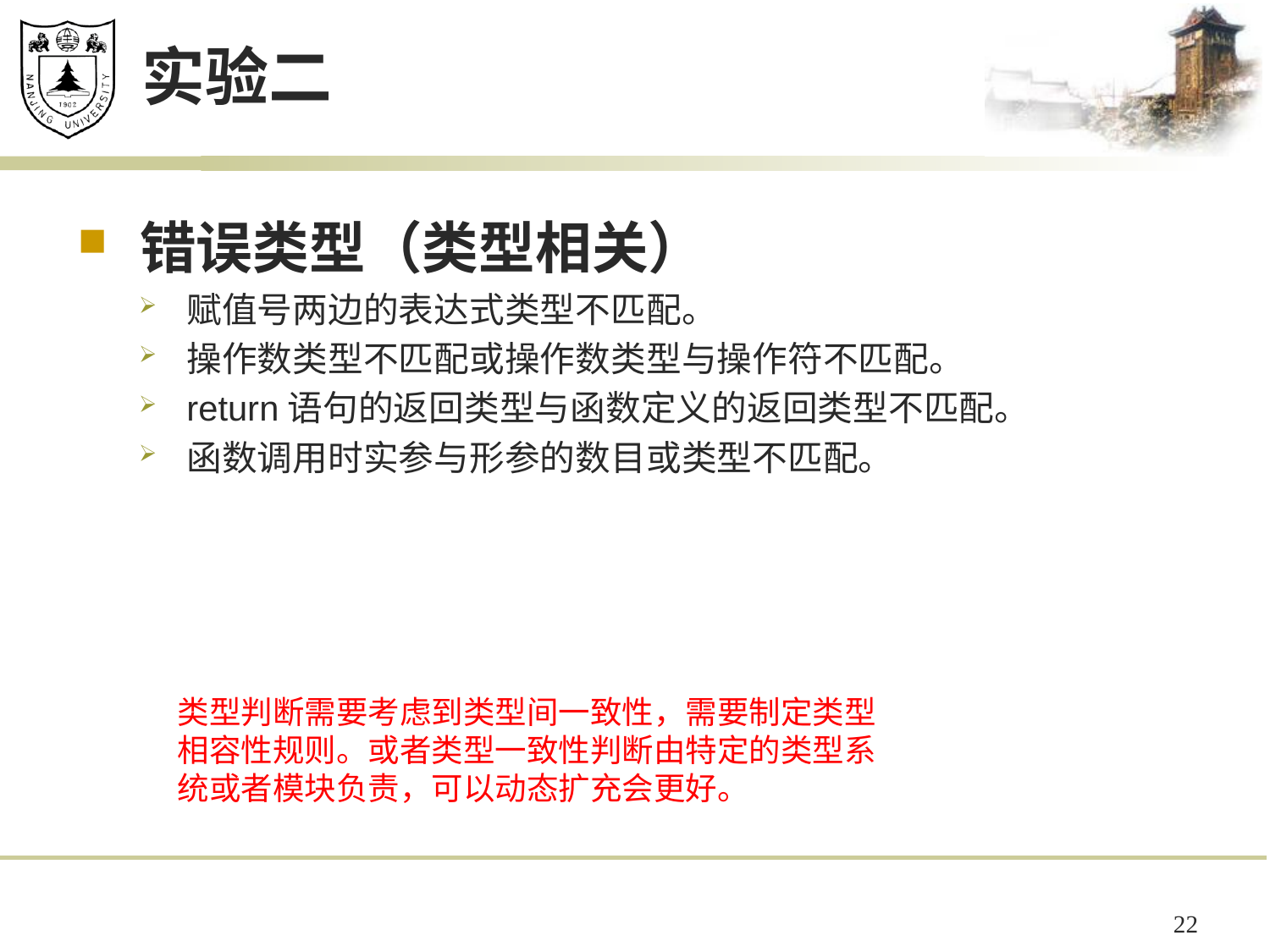

# 实验二
错误类型（类型相关）
赋值号两边的表达式类型不匹配。
操作数类型不匹配或操作数类型与操作符不匹配。
return语句的返回类型与函数定义的返回类型不匹配。
函数调用时实参与形参的数目或类型不匹配。
类型判断需要考虑到类型间一致性，需要制定类型相容性规则。或者类型一致性判断由特定的类型系统或者模块负责，可以动态扩充会更好。